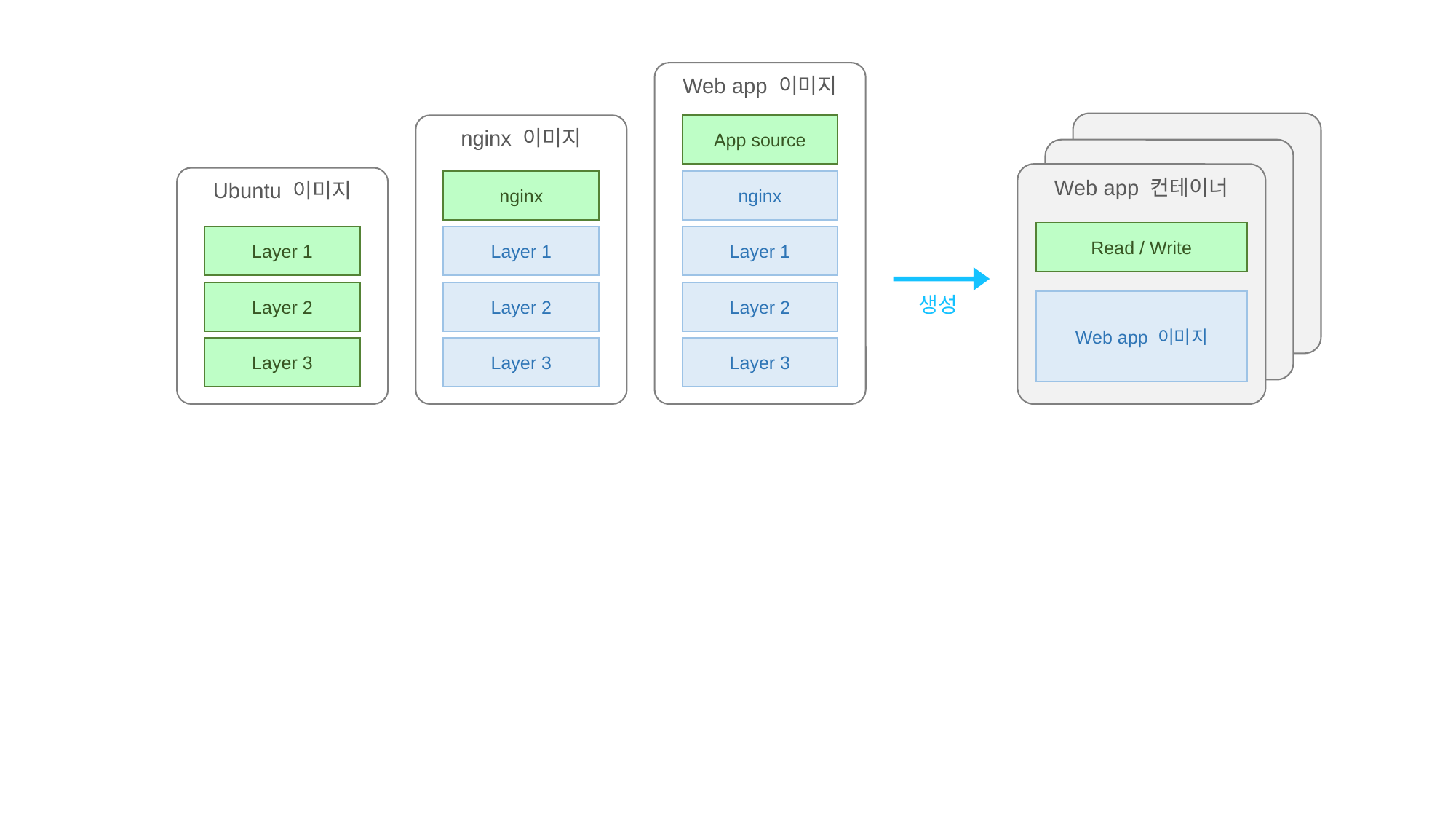

Web app 이미지

nginx 이미지
App source

Web app 컨테이너
Ubuntu 이미지
nginx
nginx
Read / Write
Layer 1
Layer 1
Layer 1

Layer 2
Layer 2
Layer 2
생성
Web app 이미지
Layer 3
Layer 3
Layer 3